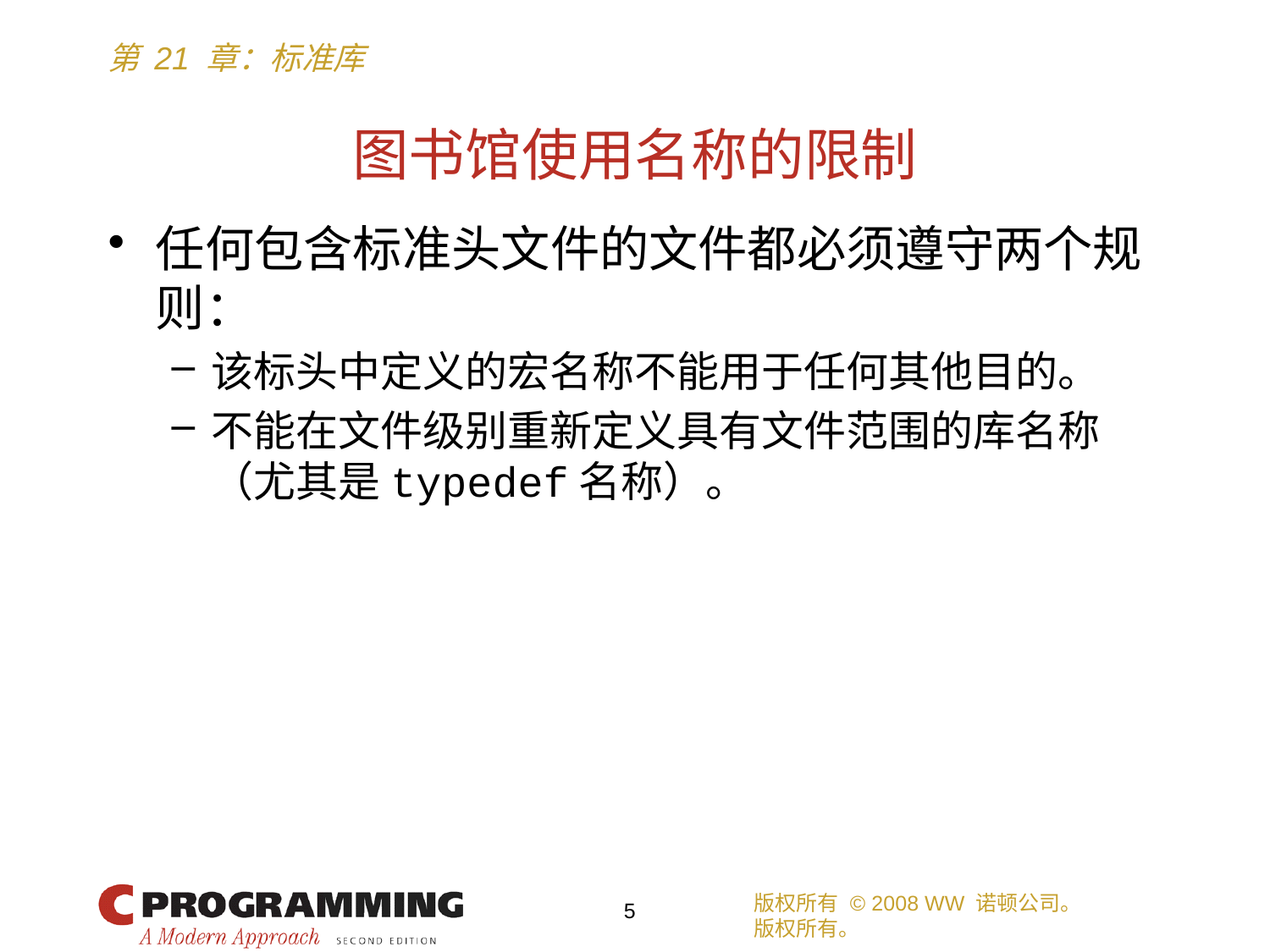

# 图书馆使用名称的限制
任何包含标准头文件的文件都必须遵守两个规则：
该标头中定义的宏名称不能用于任何其他目的。
不能在文件级别重新定义具有文件范围的库名称（尤其是typedef名称）。

版权所有 © 2008 WW 诺顿公司。
版权所有。
5